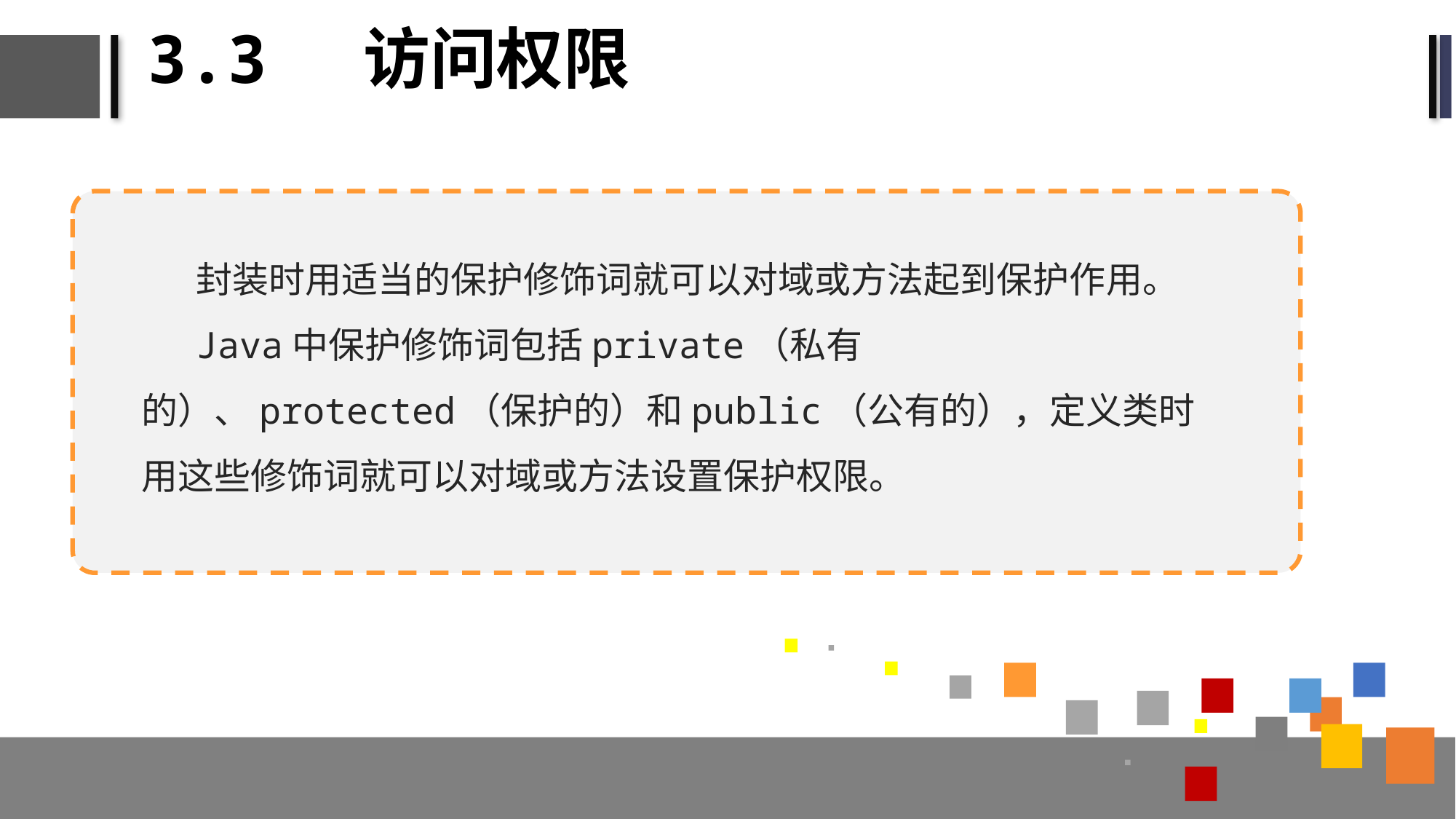

# 3.3  访问权限

封装时用适当的保护修饰词就可以对域或方法起到保护作用。
Java中保护修饰词包括private（私有的）、protected（保护的）和public（公有的），定义类时用这些修饰词就可以对域或方法设置保护权限。